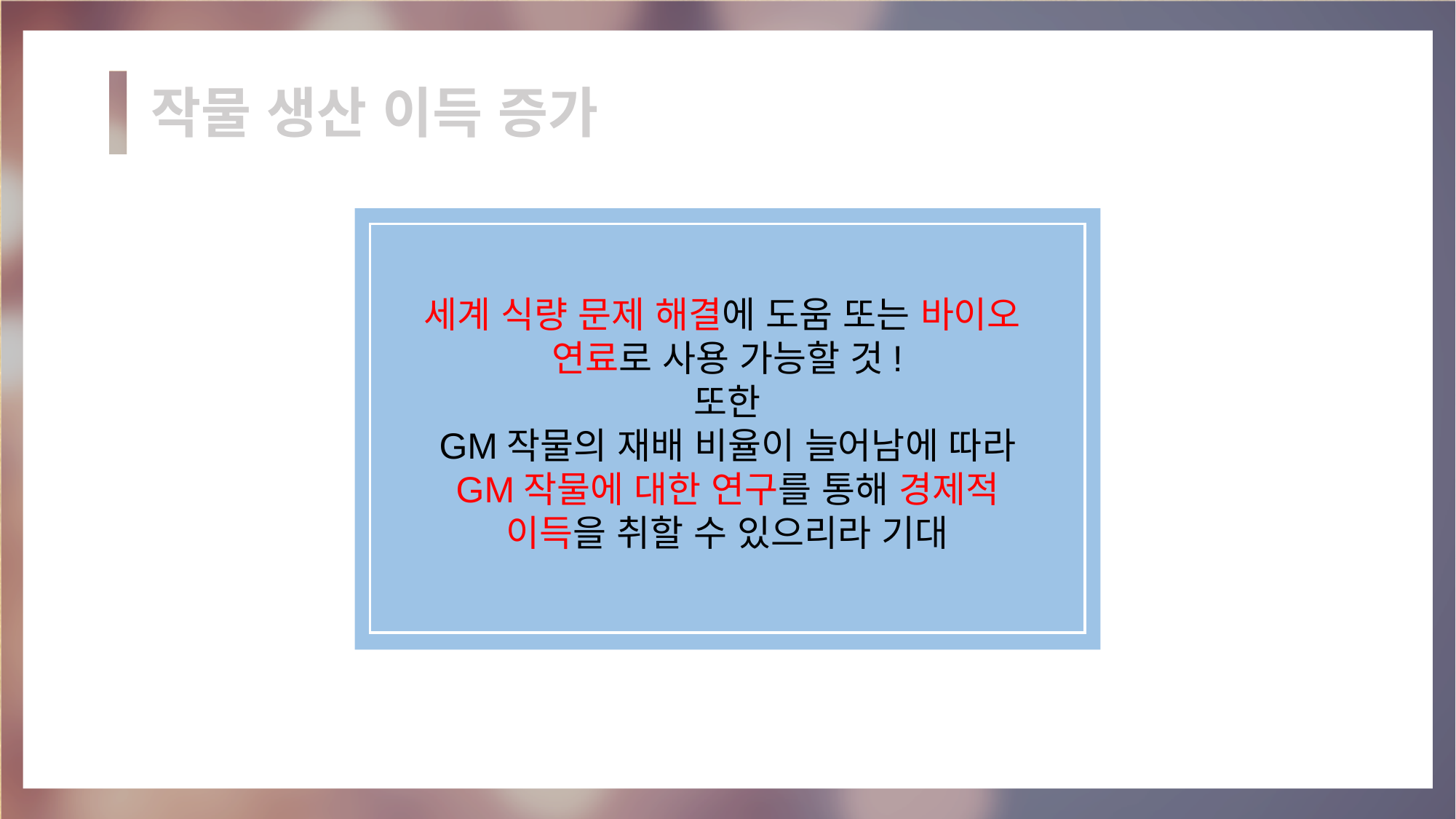

작물 생산 이득 증가

세계 식량 문제 해결에 도움 또는 바이오
연료로 사용 가능할 것!
또한
GM작물의 재배 비율이 늘어남에 따라
GM작물에 대한 연구를 통해 경제적 이득을 취할 수 있으리라 기대